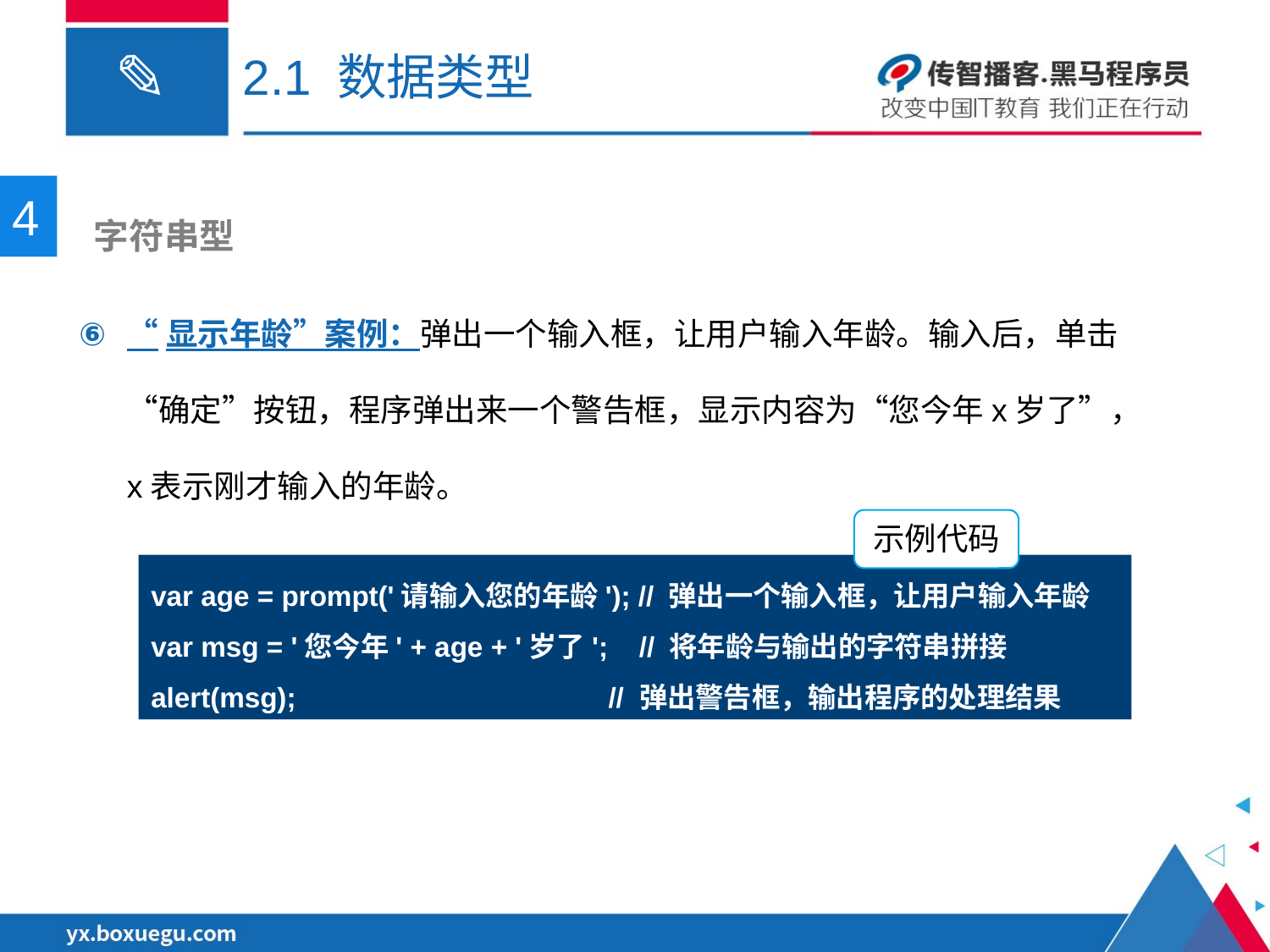

# 2.1 数据类型

4
  字符串型
“显示年龄”案例：弹出一个输入框，让用户输入年龄。输入后，单击“确定”按钮，程序弹出来一个警告框，显示内容为“您今年x岁了”，x表示刚才输入的年龄。
示例代码
var age = prompt('请输入您的年龄'); // 弹出一个输入框，让用户输入年龄
var msg = '您今年' + age + '岁了';    // 将年龄与输出的字符串拼接
alert(msg);                                        // 弹出警告框，输出程序的处理结果